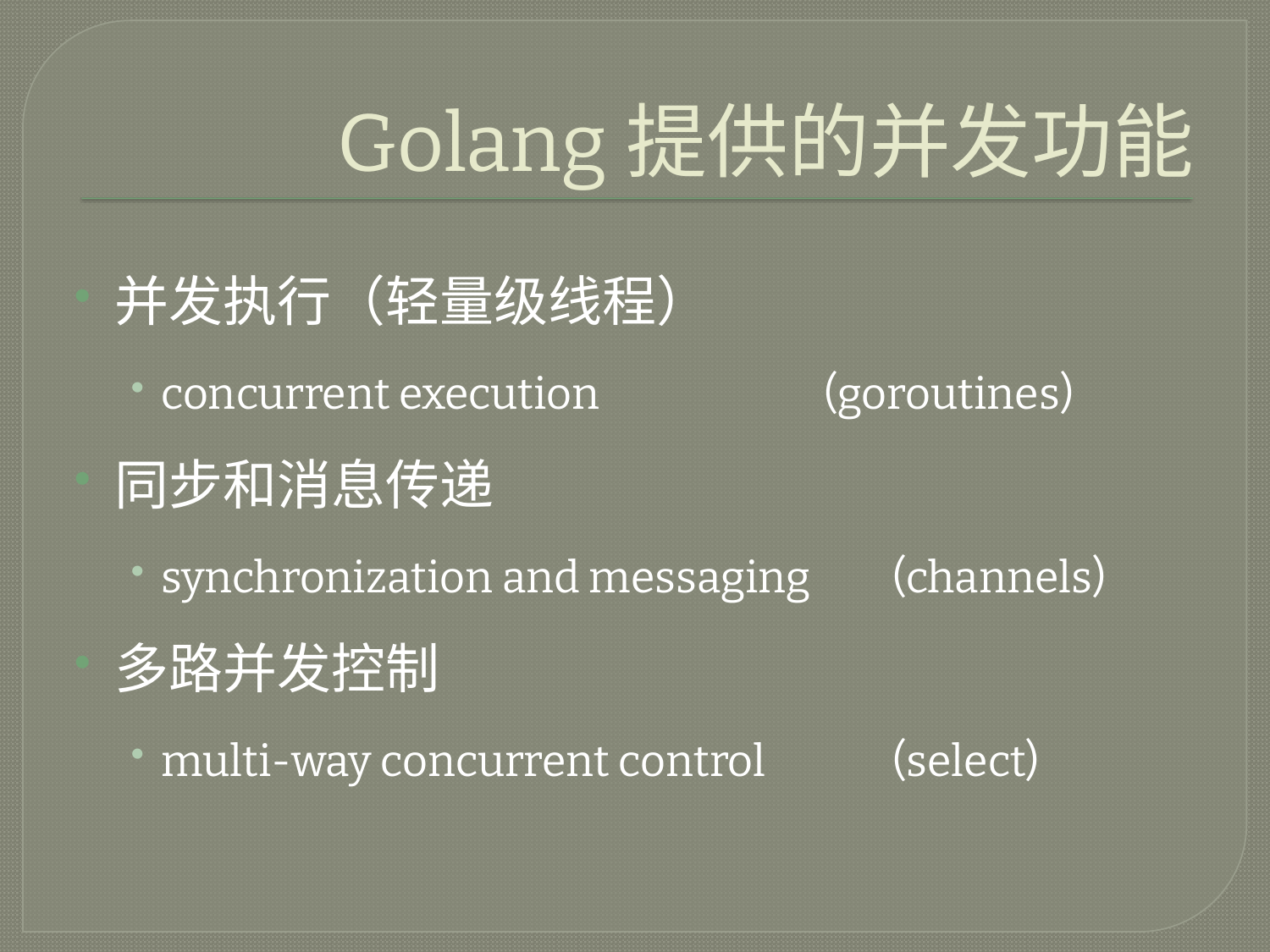

# Golang提供的并发功能
并发执行（轻量级线程）
concurrent execution	 	      (goroutines)
同步和消息传递
synchronization and messaging 	(channels)
多路并发控制
multi-way concurrent control 		(select)